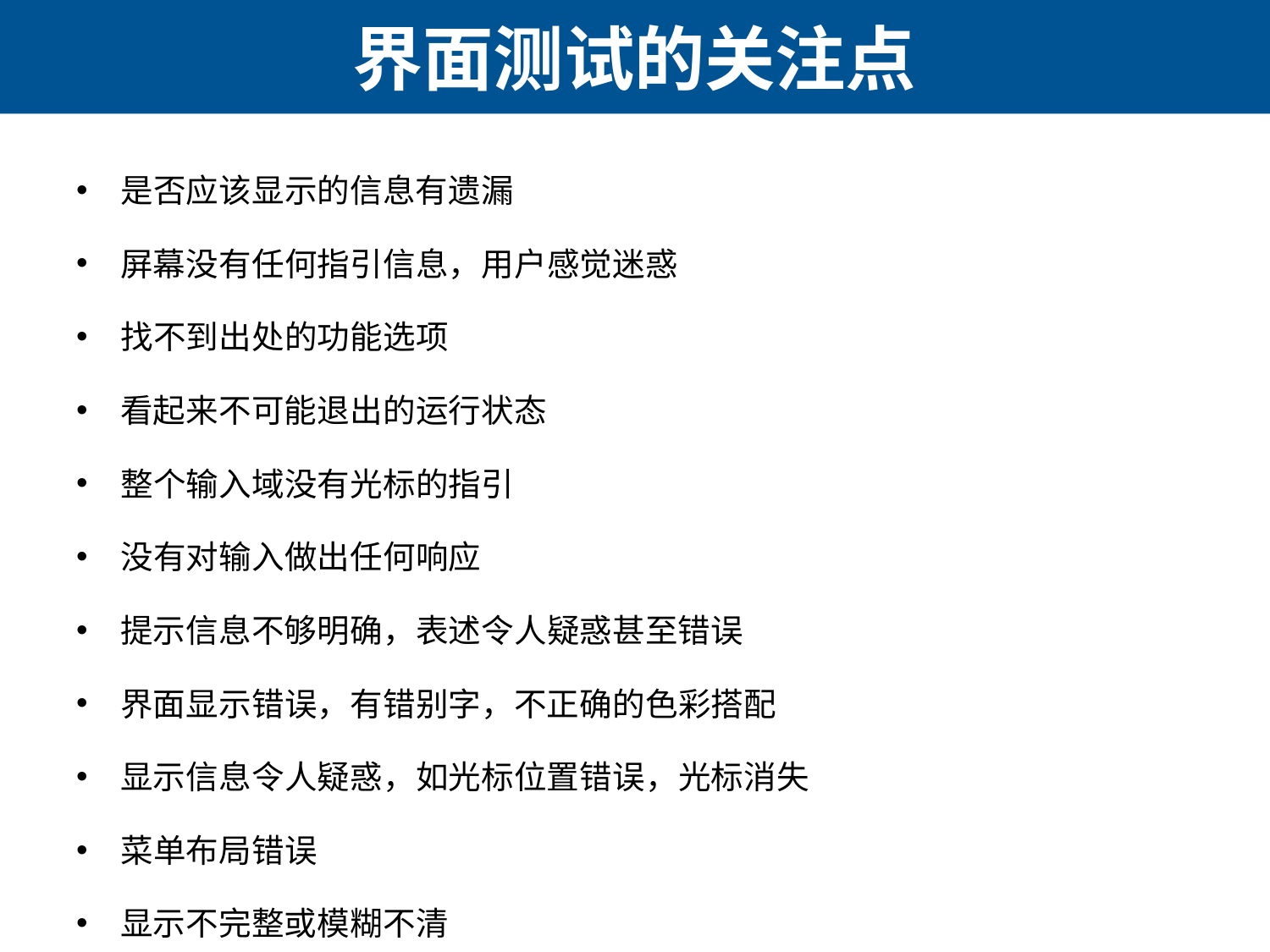

# 界面测试的关注点
是否应该显示的信息有遗漏
屏幕没有任何指引信息，用户感觉迷惑
找不到出处的功能选项
看起来不可能退出的运行状态
整个输入域没有光标的指引
没有对输入做出任何响应
提示信息不够明确，表述令人疑惑甚至错误
界面显示错误，有错别字，不正确的色彩搭配
显示信息令人疑惑，如光标位置错误，光标消失
菜单布局错误
显示不完整或模糊不清